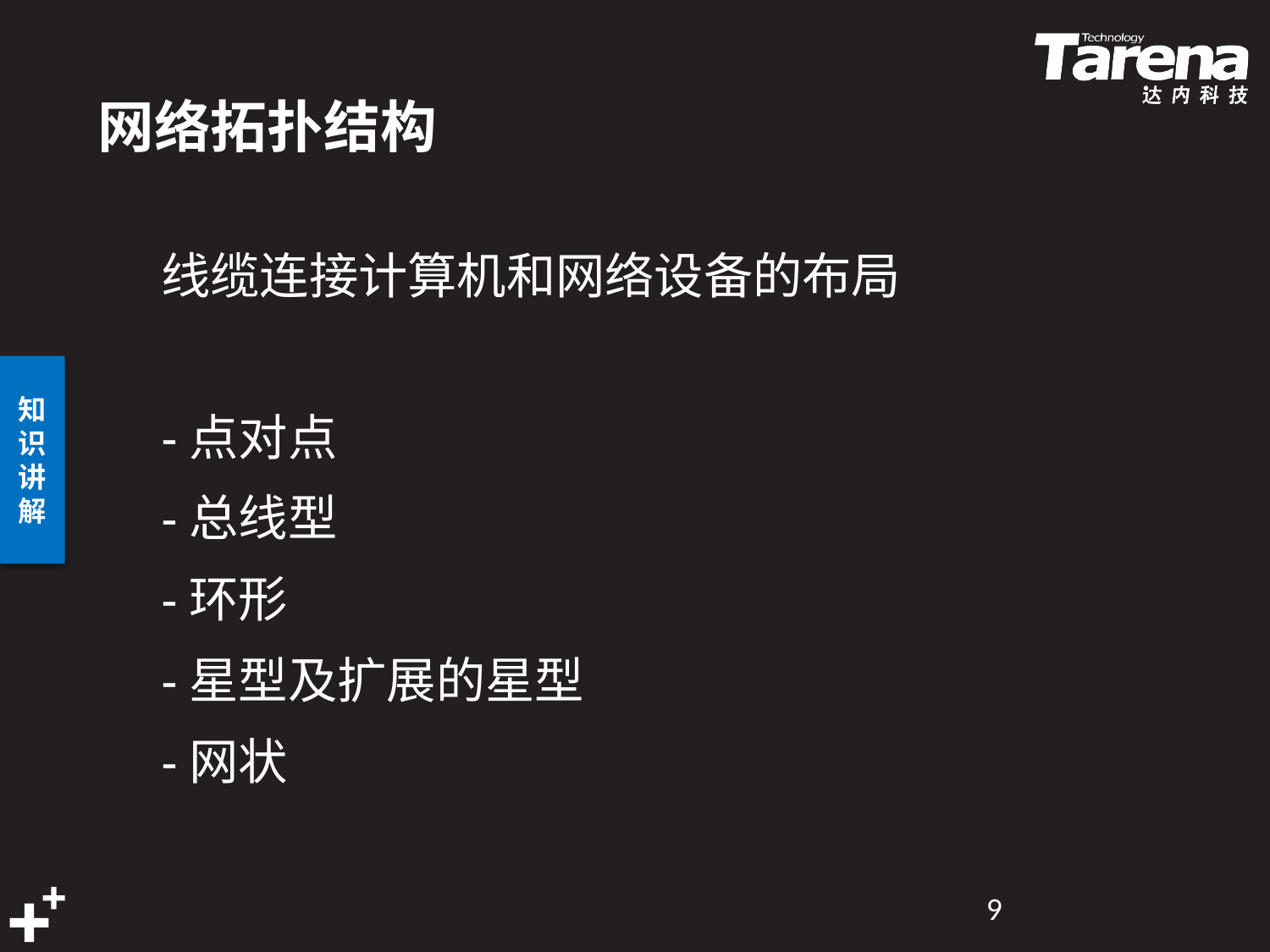

# 网络拓扑结构
线缆连接计算机和网络设备的布局

-点对点
-总线型
-环形
-星型及扩展的星型
-网状
9